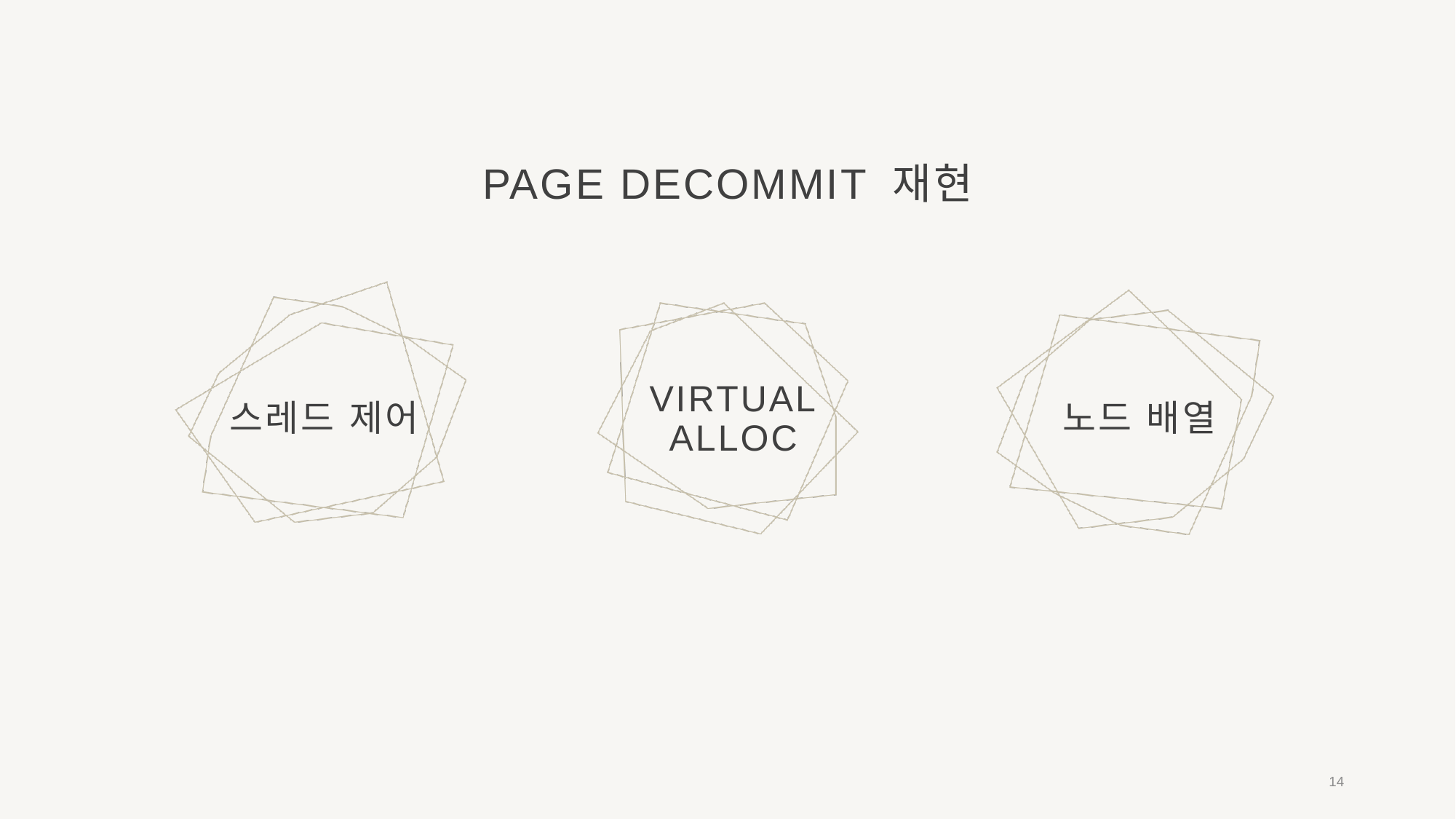

# PAGE DECOMMIT 재현
노드 배열
스레드 제어
VIRTUAL ALLOC
14